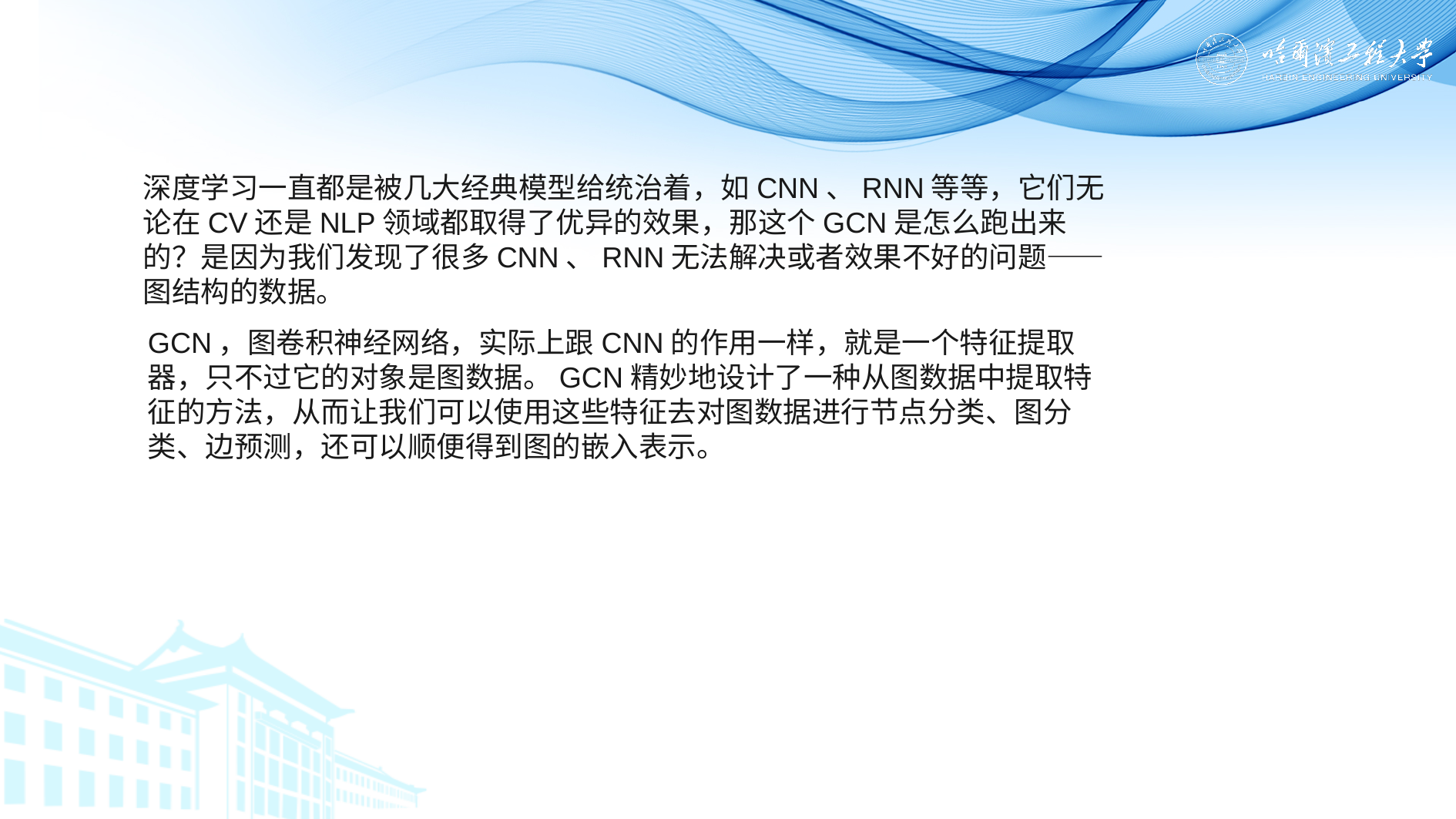

深度学习一直都是被几大经典模型给统治着，如CNN、RNN等等，它们无论在CV还是NLP领域都取得了优异的效果，那这个GCN是怎么跑出来的？是因为我们发现了很多CNN、RNN无法解决或者效果不好的问题——图结构的数据。
GCN，图卷积神经网络，实际上跟CNN的作用一样，就是一个特征提取器，只不过它的对象是图数据。GCN精妙地设计了一种从图数据中提取特征的方法，从而让我们可以使用这些特征去对图数据进行节点分类、图分类、边预测，还可以顺便得到图的嵌入表示。